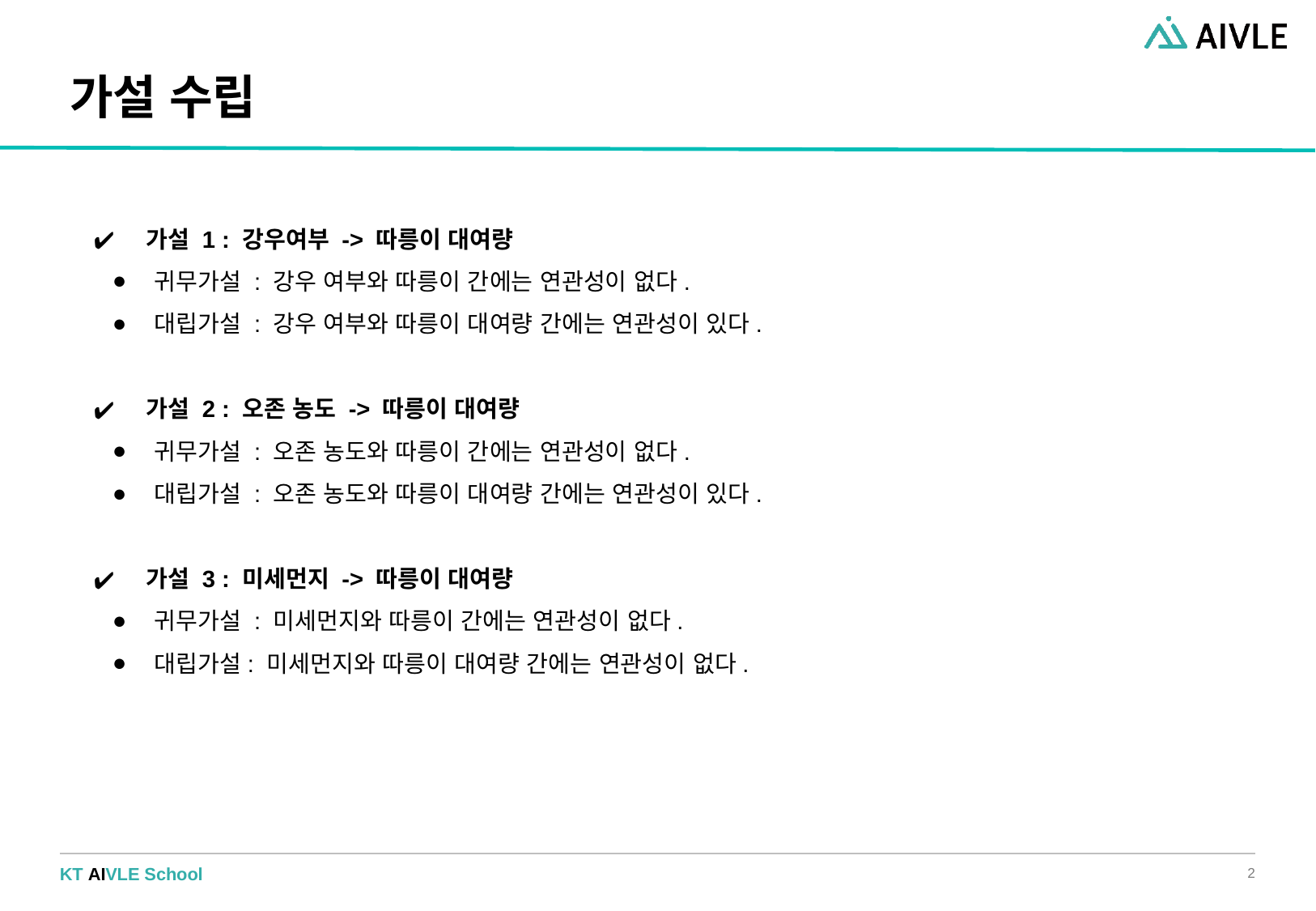

# 가설 수립
  가설 1 : 강우여부 -> 따릉이 대여량
귀무가설 : 강우 여부와 따릉이 간에는 연관성이 없다.
대립가설 : 강우 여부와 따릉이 대여량 간에는 연관성이 있다.

  가설 2 : 오존 농도 -> 따릉이 대여량
귀무가설 : 오존 농도와 따릉이 간에는 연관성이 없다.
대립가설 : 오존 농도와 따릉이 대여량 간에는 연관성이 있다.

  가설 3 : 미세먼지 -> 따릉이 대여량
귀무가설 : 미세먼지와 따릉이 간에는 연관성이 없다.
대립가설: 미세먼지와 따릉이 대여량 간에는 연관성이 없다.